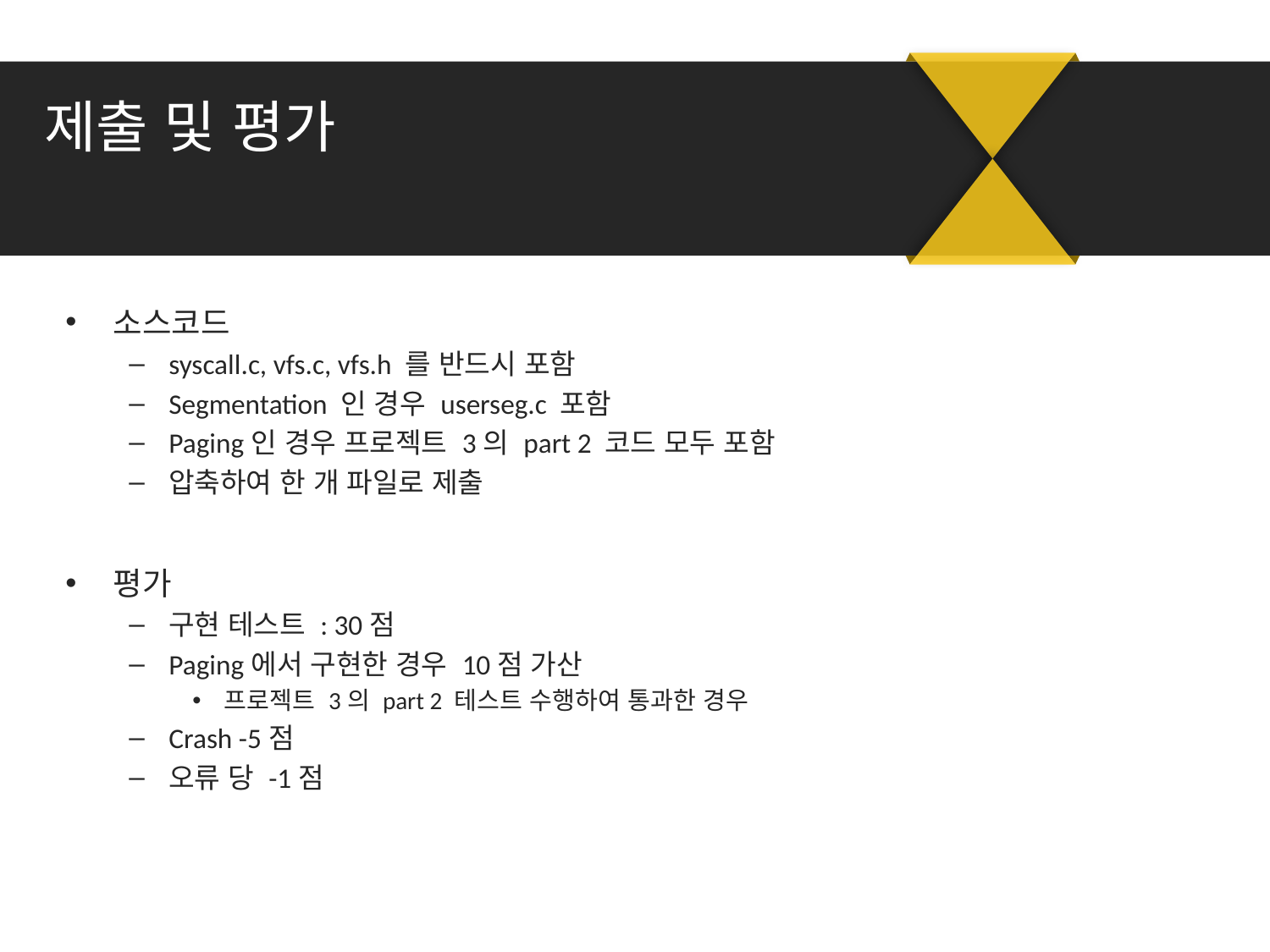

# 제출 및 평가

소스코드
syscall.c, vfs.c, vfs.h 를 반드시 포함
Segmentation 인 경우 userseg.c 포함
Paging인 경우 프로젝트 3의 part 2 코드 모두 포함
압축하여 한 개 파일로 제출

평가
구현 테스트 : 30점
Paging에서 구현한 경우 10점 가산
프로젝트 3의 part 2 테스트 수행하여 통과한 경우
Crash -5점
오류 당 -1점